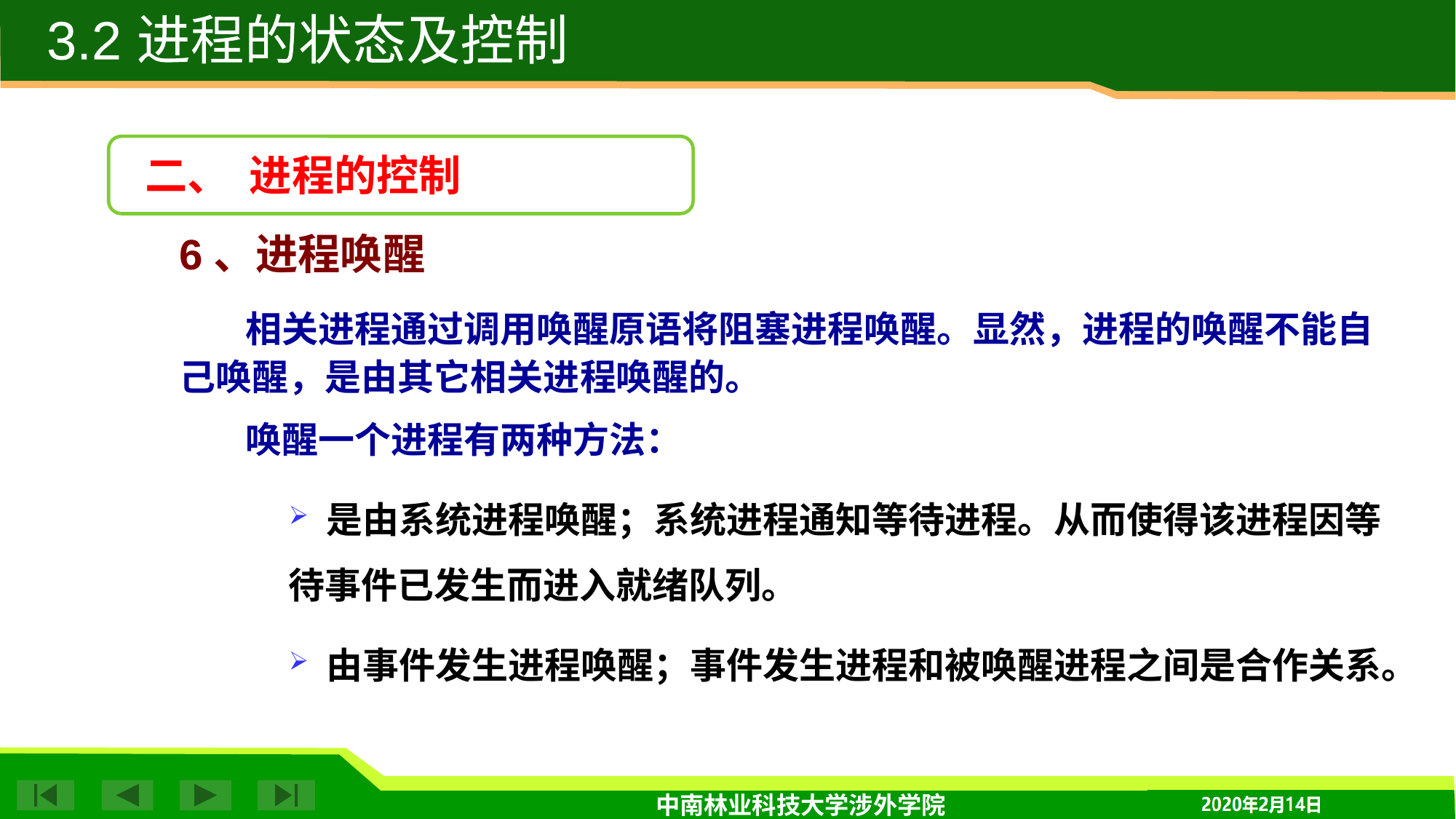

3.2 进程的状态及控制

二、  进程的控制
6、进程唤醒
       相关进程通过调用唤醒原语将阻塞进程唤醒。显然，进程的唤醒不能自己唤醒，是由其它相关进程唤醒的。
       唤醒一个进程有两种方法：
 是由系统进程唤醒；系统进程通知等待进程。从而使得该进程因等待事件已发生而进入就绪队列。
 由事件发生进程唤醒；事件发生进程和被唤醒进程之间是合作关系。